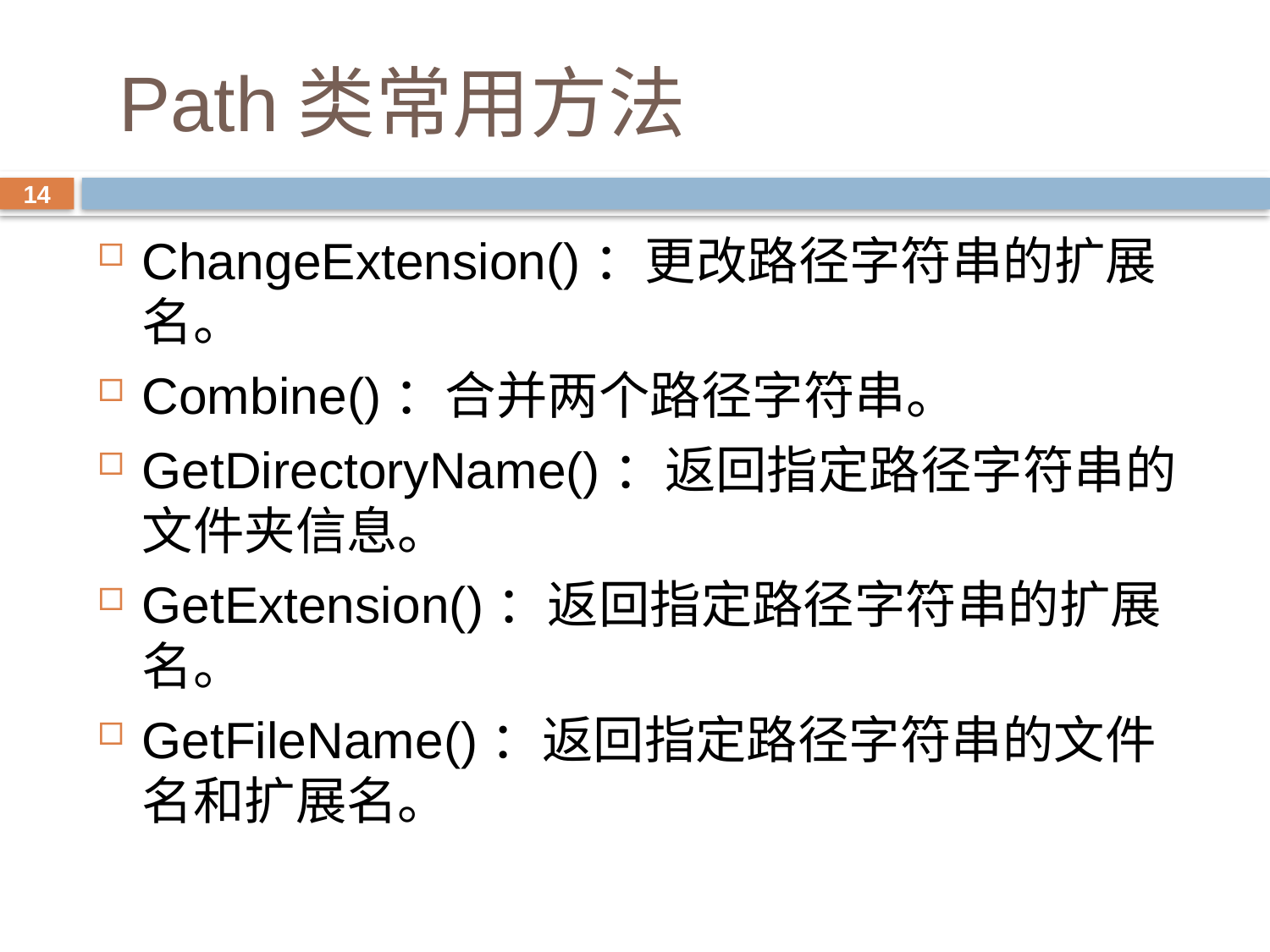

# Path类常用方法
14
ChangeExtension()：更改路径字符串的扩展名。
Combine()：合并两个路径字符串。
GetDirectoryName()：返回指定路径字符串的文件夹信息。
GetExtension()：返回指定路径字符串的扩展名。
GetFileName()：返回指定路径字符串的文件名和扩展名。